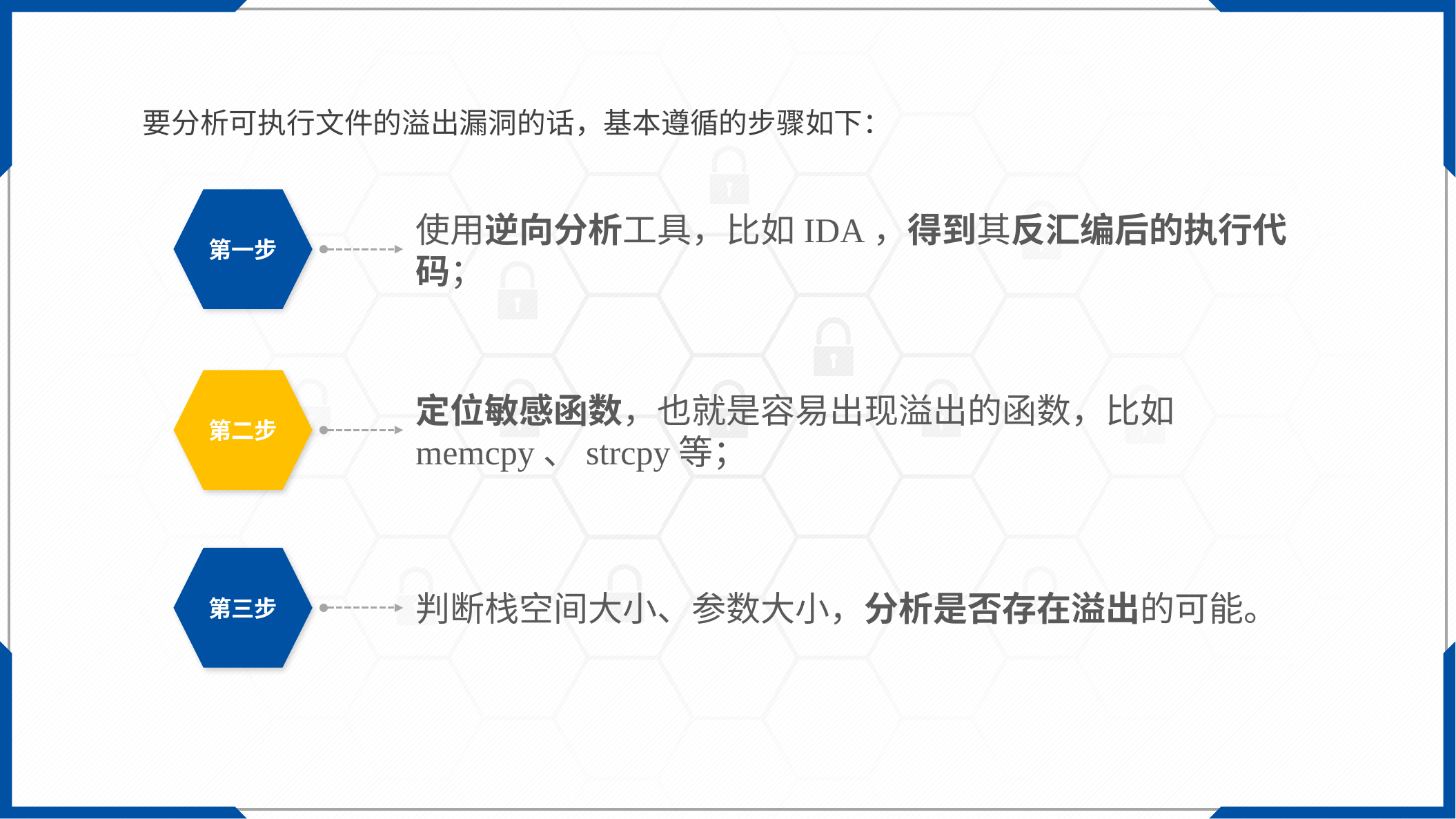

要分析可执行文件的溢出漏洞的话，基本遵循的步骤如下：
第一步
使用逆向分析工具，比如IDA，得到其反汇编后的执行代码；
第二步
定位敏感函数，也就是容易出现溢出的函数，比如memcpy、strcpy等；
第三步
判断栈空间大小、参数大小，分析是否存在溢出的可能。